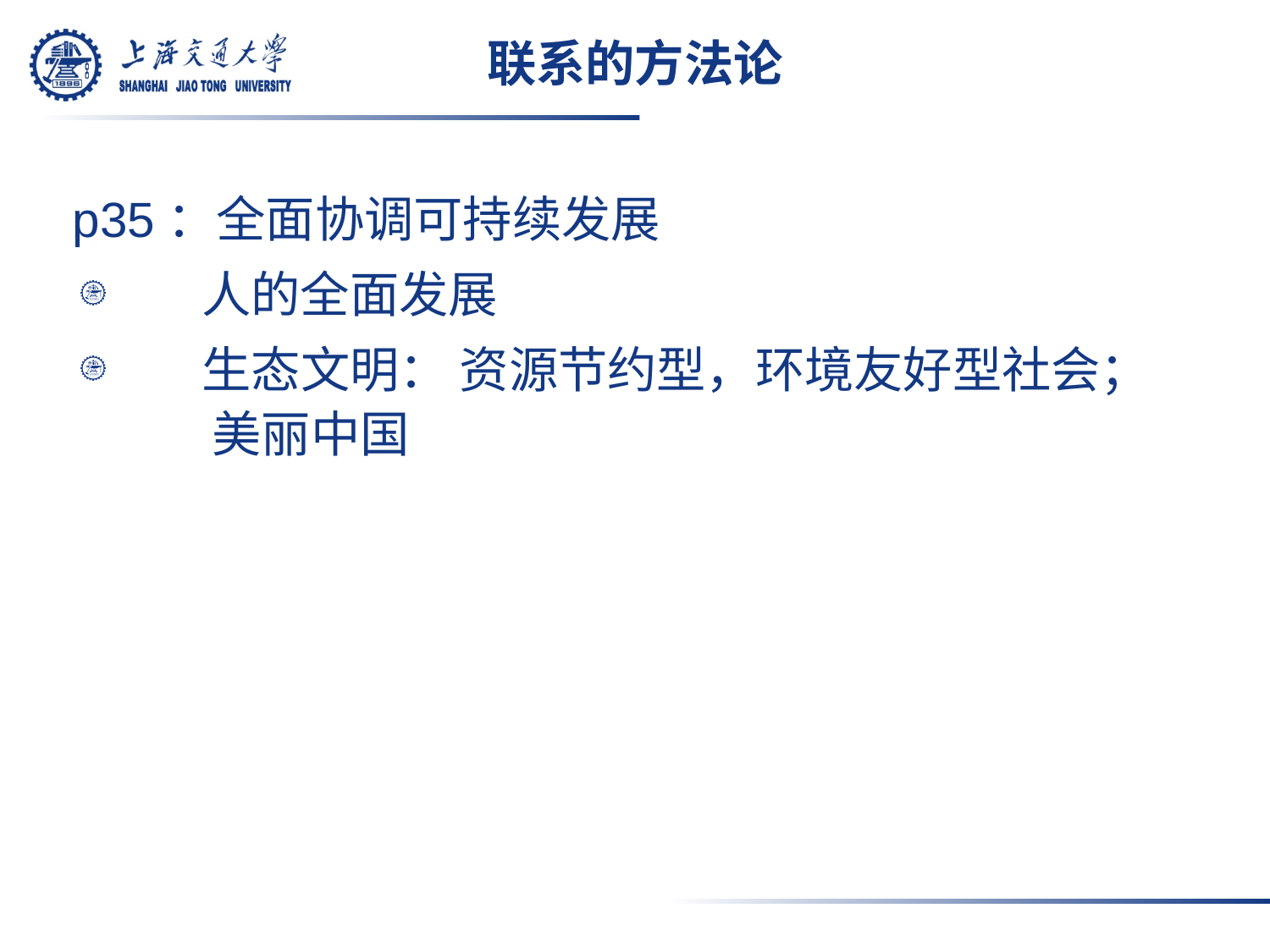

# 联系的方法论
p35：全面协调可持续发展
     人的全面发展
     生态文明： 资源节约型，环境友好型社会；           美丽中国